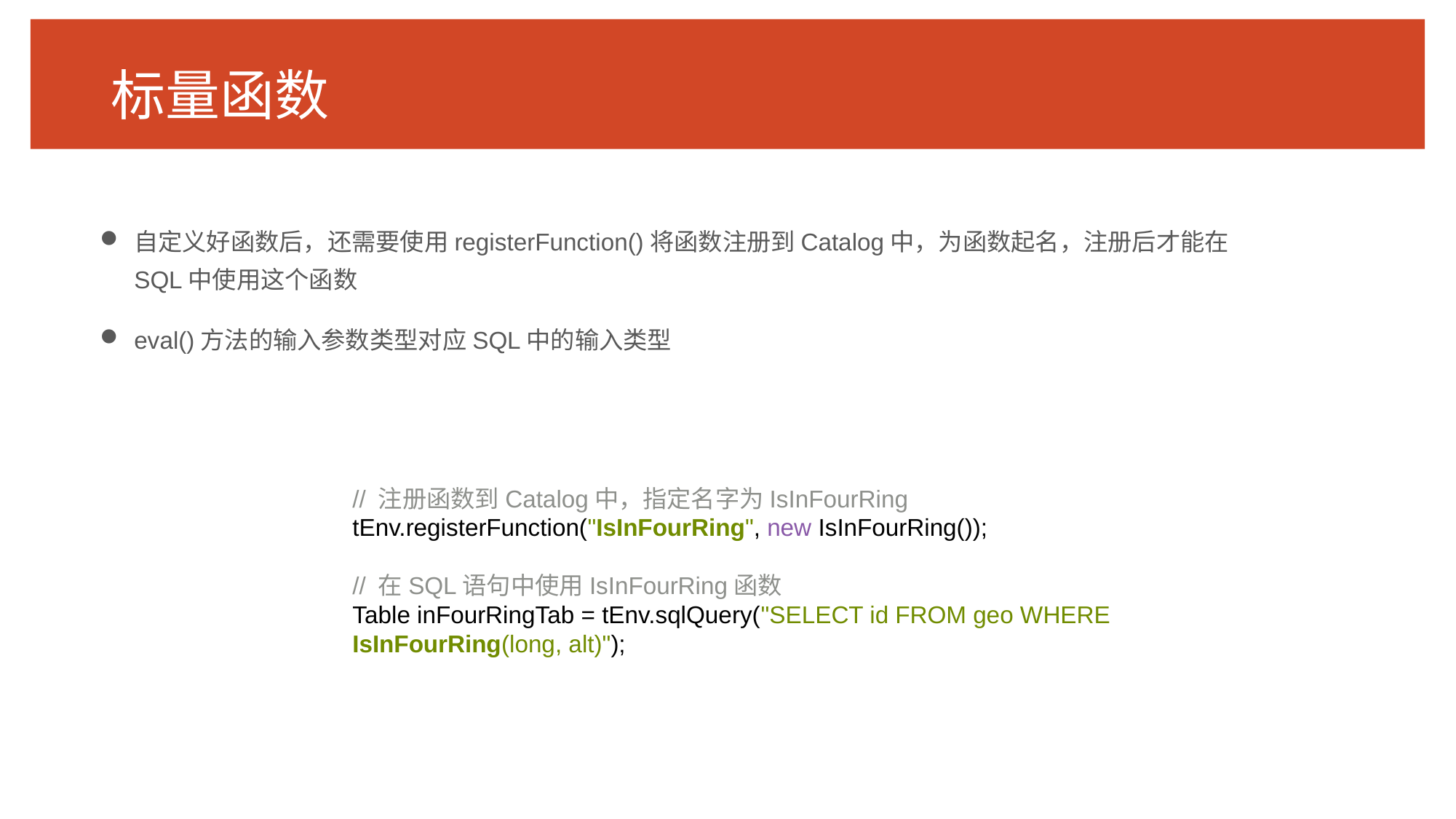

# 标量函数
自定义好函数后，还需要使用registerFunction()将函数注册到Catalog中，为函数起名，注册后才能在SQL中使用这个函数
eval()方法的输入参数类型对应SQL中的输入类型

// 注册函数到Catalog中，指定名字为IsInFourRing
tEnv.registerFunction("IsInFourRing", new IsInFourRing());

// 在SQL语句中使用IsInFourRing函数
Table inFourRingTab = tEnv.sqlQuery("SELECT id FROM geo WHERE IsInFourRing(long, alt)");